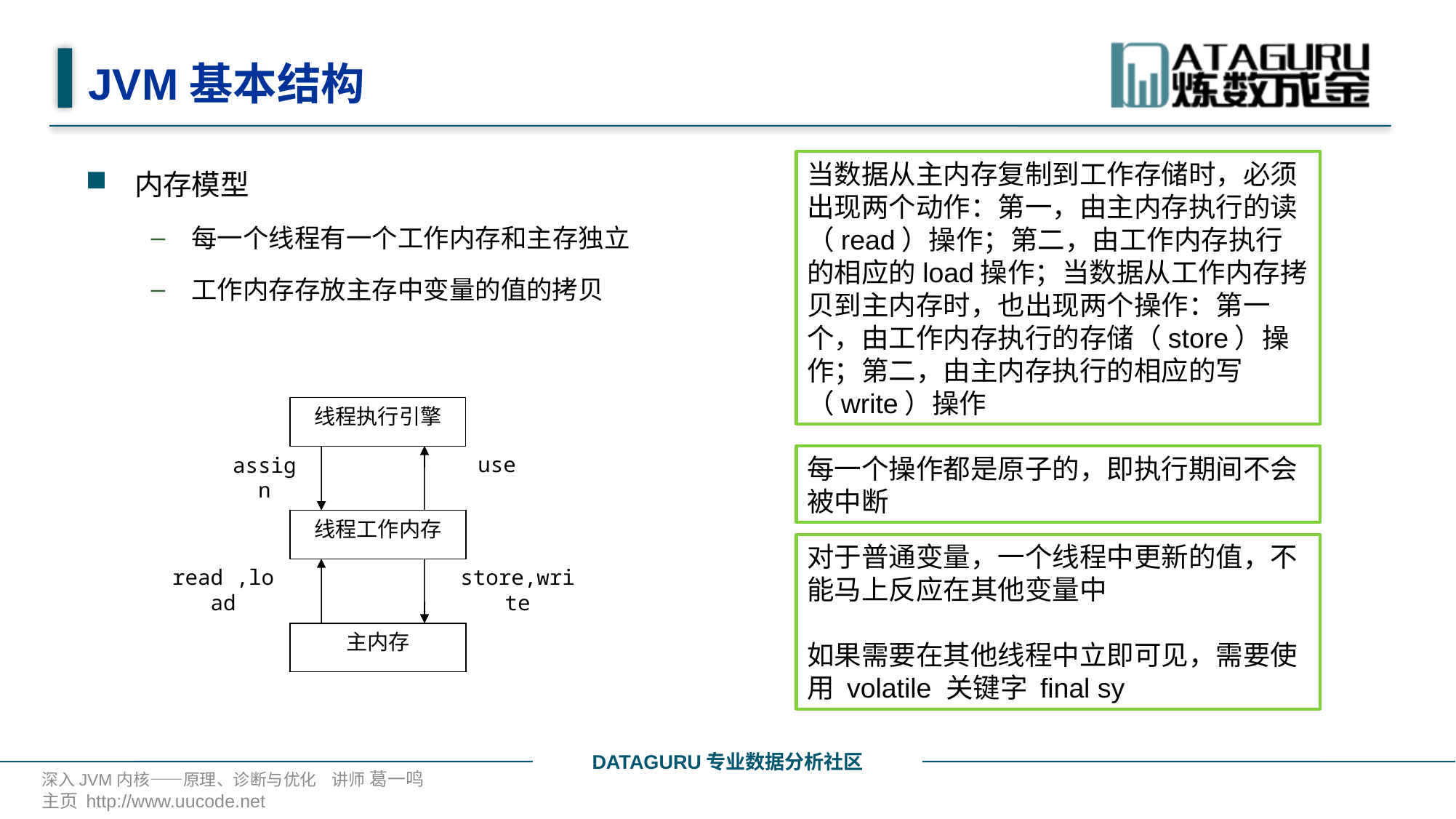

# JVM基本结构
内存模型
每一个线程有一个工作内存和主存独立
工作内存存放主存中变量的值的拷贝
当数据从主内存复制到工作存储时，必须出现两个动作：第一，由主内存执行的读（read）操作；第二，由工作内存执行的相应的load操作；当数据从工作内存拷贝到主内存时，也出现两个操作：第一个，由工作内存执行的存储（store）操作；第二，由主内存执行的相应的写（write）操作

线程执行引擎
assign

use
线程工作内存
read ,load

store,write
主内存
每一个操作都是原子的，即执行期间不会被中断
对于普通变量，一个线程中更新的值，不能马上反应在其他变量中

如果需要在其他线程中立即可见，需要使用 volatile 关键字 final sy